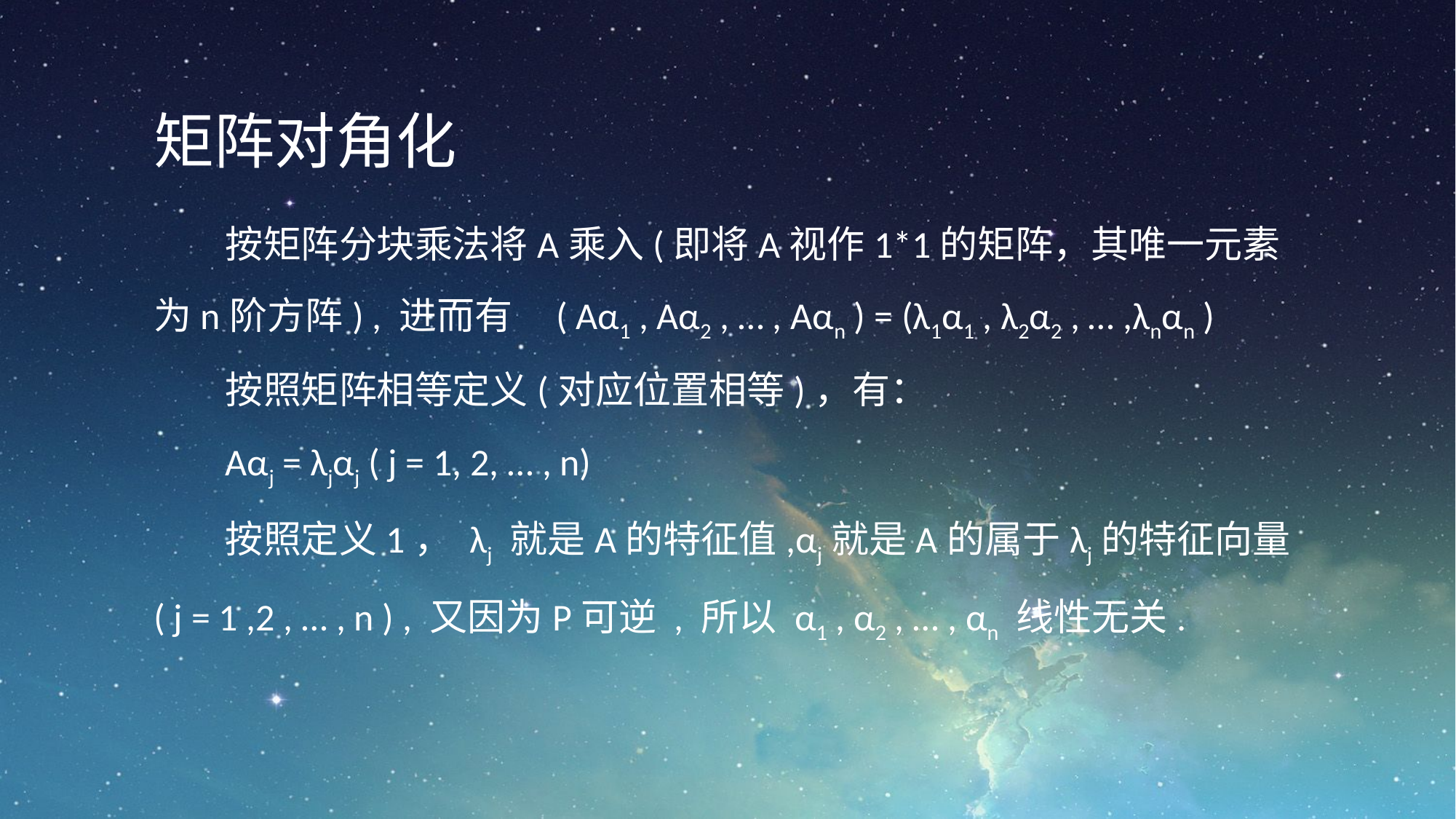

矩阵对角化
按矩阵分块乘法将A乘入(即将A视作1*1的矩阵，其唯一元素为n阶方阵) , 进而有    ( Aα1 , Aα2 , … , Aαn ) = (λ1α1 , λ2α2 , … ,λnαn )
按照矩阵相等定义(对应位置相等)，有：
Aαj = λjαj ( j = 1, 2, … , n)
按照定义1， λj 就是A的特征值,αj就是A的属于λj的特征向量( j = 1 ,2 , … , n ) , 又因为P可逆 , 所以 α1 , α2 , … , αn 线性无关.